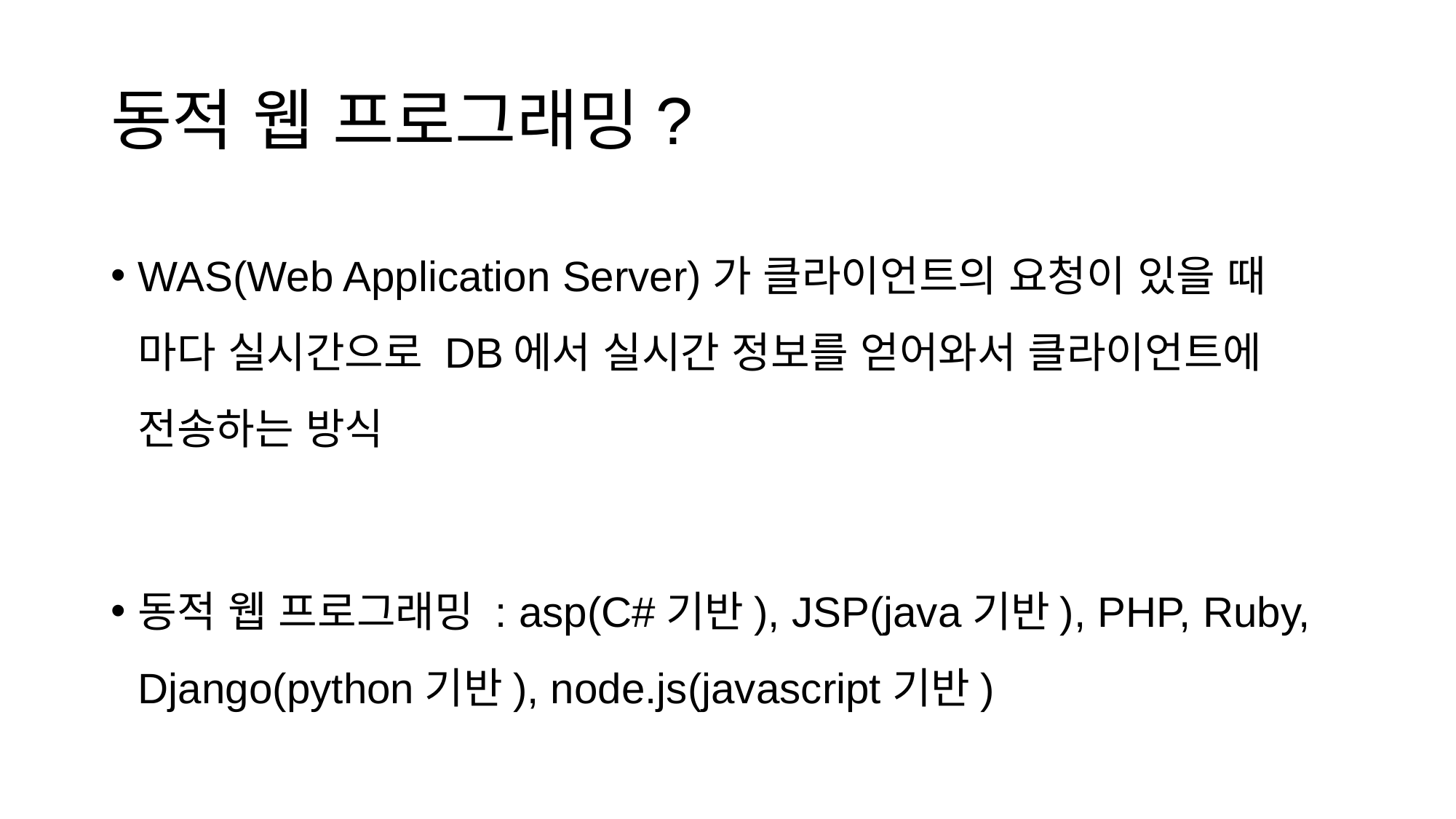

# 동적 웹 프로그래밍?
WAS(Web Application Server)가 클라이언트의 요청이 있을 때 마다 실시간으로 DB에서 실시간 정보를 얻어와서 클라이언트에 전송하는 방식

동적 웹 프로그래밍 : asp(C#기반), JSP(java기반), PHP, Ruby, Django(python기반), node.js(javascript기반)